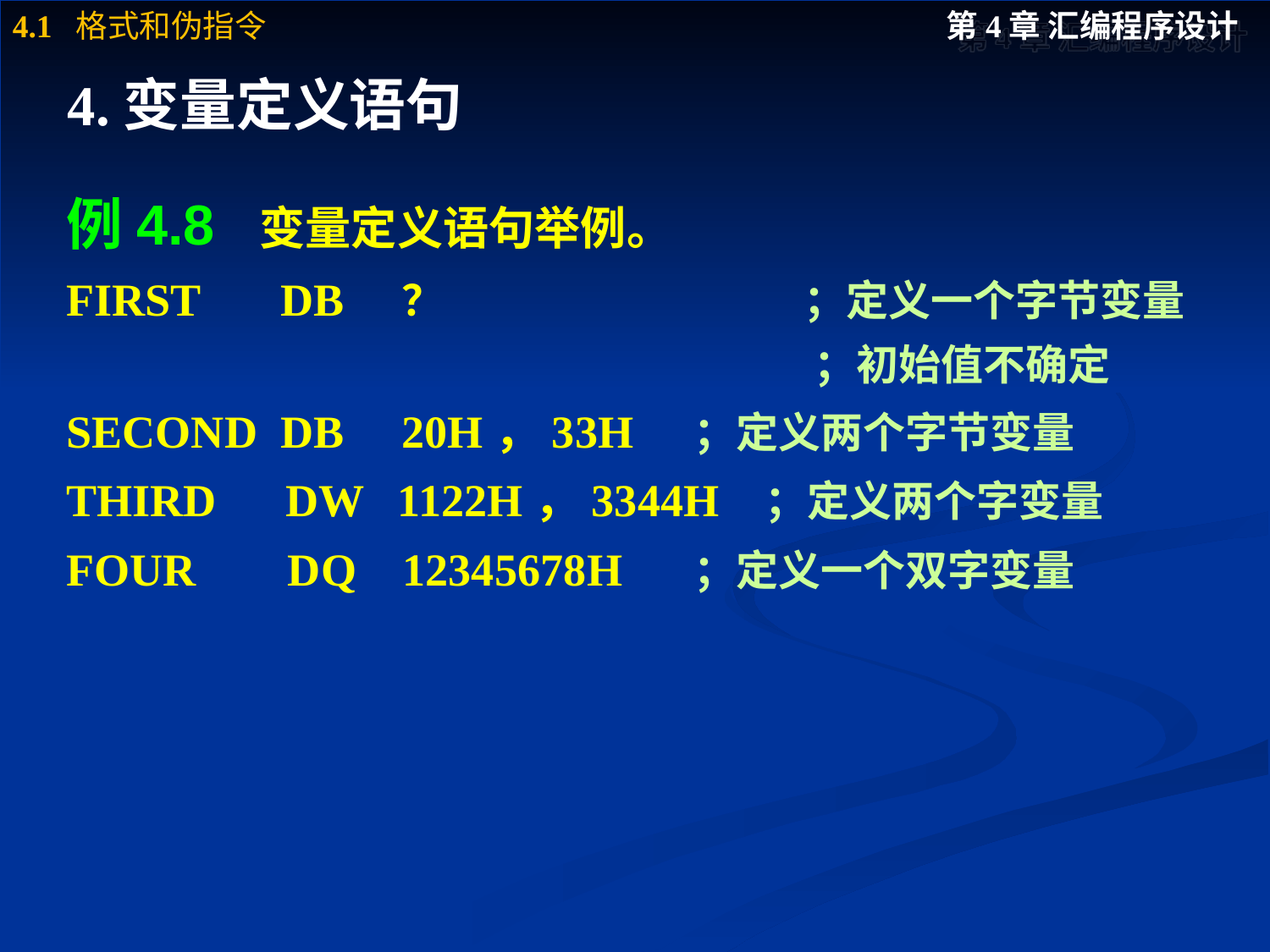

# 4.变量定义语句
例4.8  变量定义语句举例。
FIRST       DB    ？          		   ；定义一个字节变量
						   ；初始值不确定
SECOND  DB     20H，33H	   ；定义两个字节变量
THIRD      DW   1122H，3344H   ；定义两个字变量
FOUR        DQ    12345678H	   ；定义一个双字变量